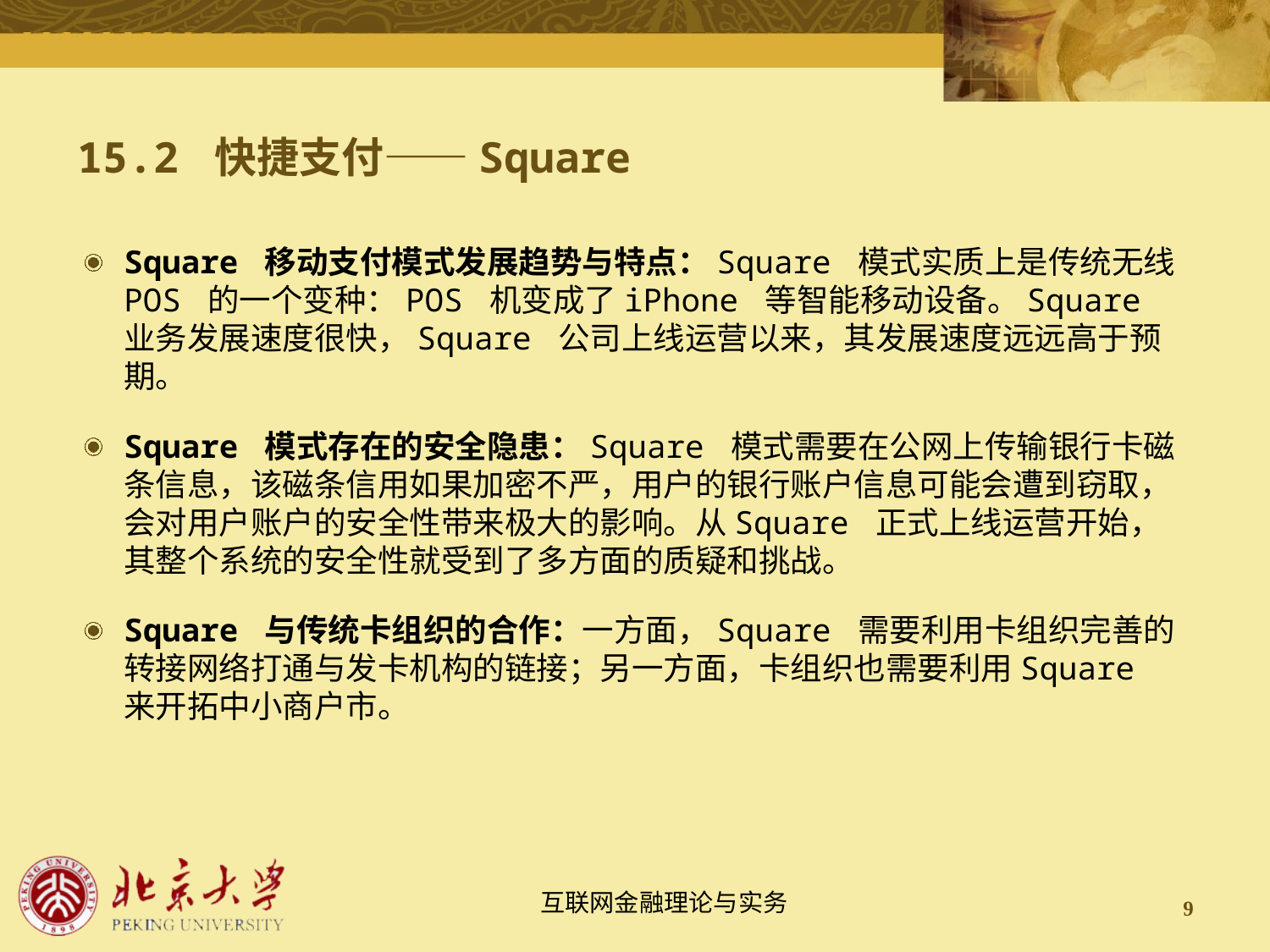

# 15.2 快捷支付——Square
Square 移动支付模式发展趋势与特点：Square 模式实质上是传统无线POS 的一个变种：POS 机变成了iPhone 等智能移动设备。Square 业务发展速度很快，Square 公司上线运营以来，其发展速度远远高于预期。
Square 模式存在的安全隐患：Square 模式需要在公网上传输银行卡磁条信息，该磁条信用如果加密不严，用户的银行账户信息可能会遭到窃取，会对用户账户的安全性带来极大的影响。从Square 正式上线运营开始，其整个系统的安全性就受到了多方面的质疑和挑战。
Square 与传统卡组织的合作：一方面，Square 需要利用卡组织完善的转接网络打通与发卡机构的链接；另一方面，卡组织也需要利用Square 来开拓中小商户市。
9